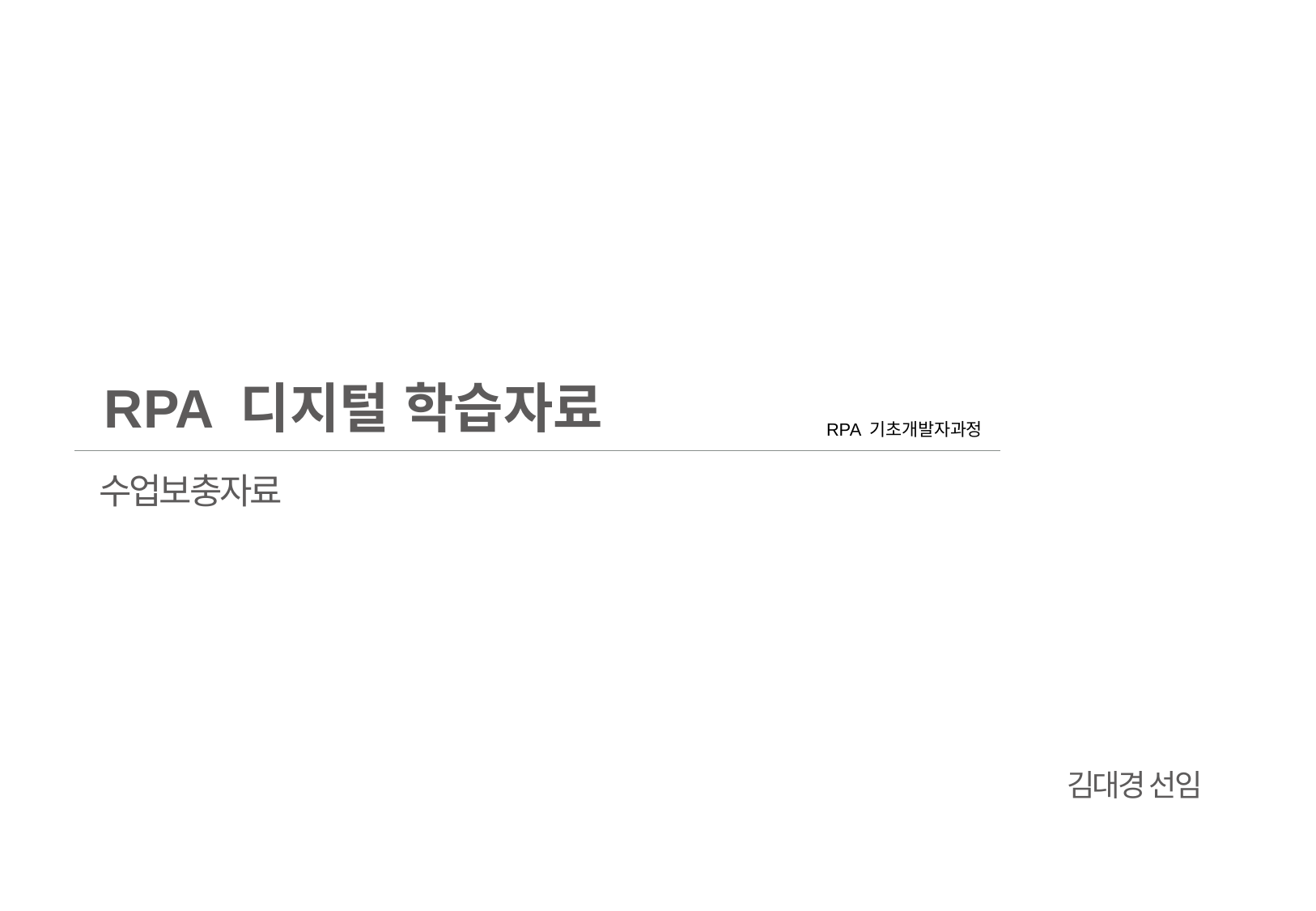

RPA 디지털 학습자료
RPA 기초개발자과정
수업보충자료
김대경 선임